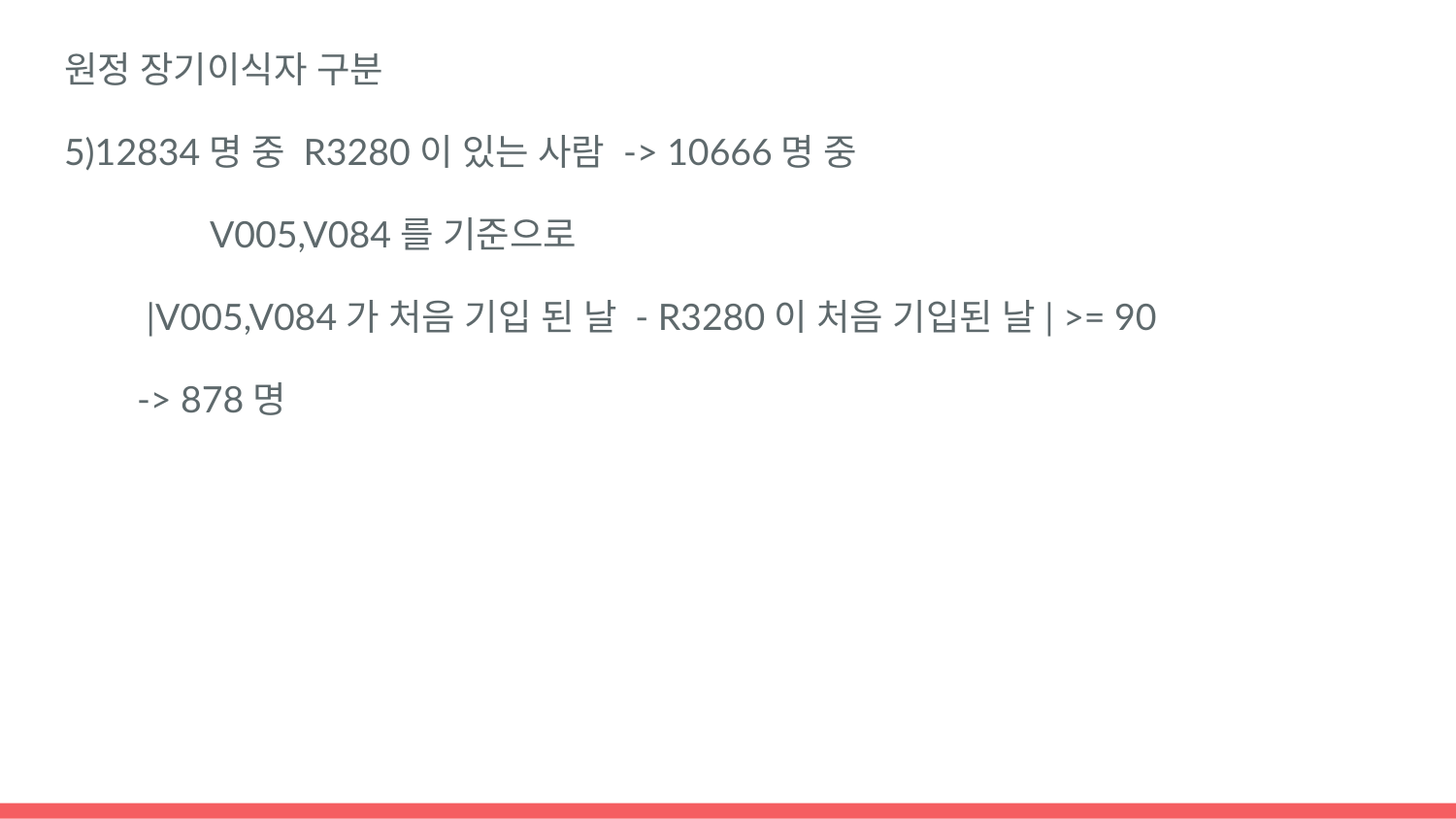

원정 장기이식자 구분
5)12834명 중 R3280이 있는 사람 -> 10666명 중
	V005,V084를 기준으로
 |V005,V084가 처음 기입 된 날 - R3280이 처음 기입된 날| >= 90
-> 878명